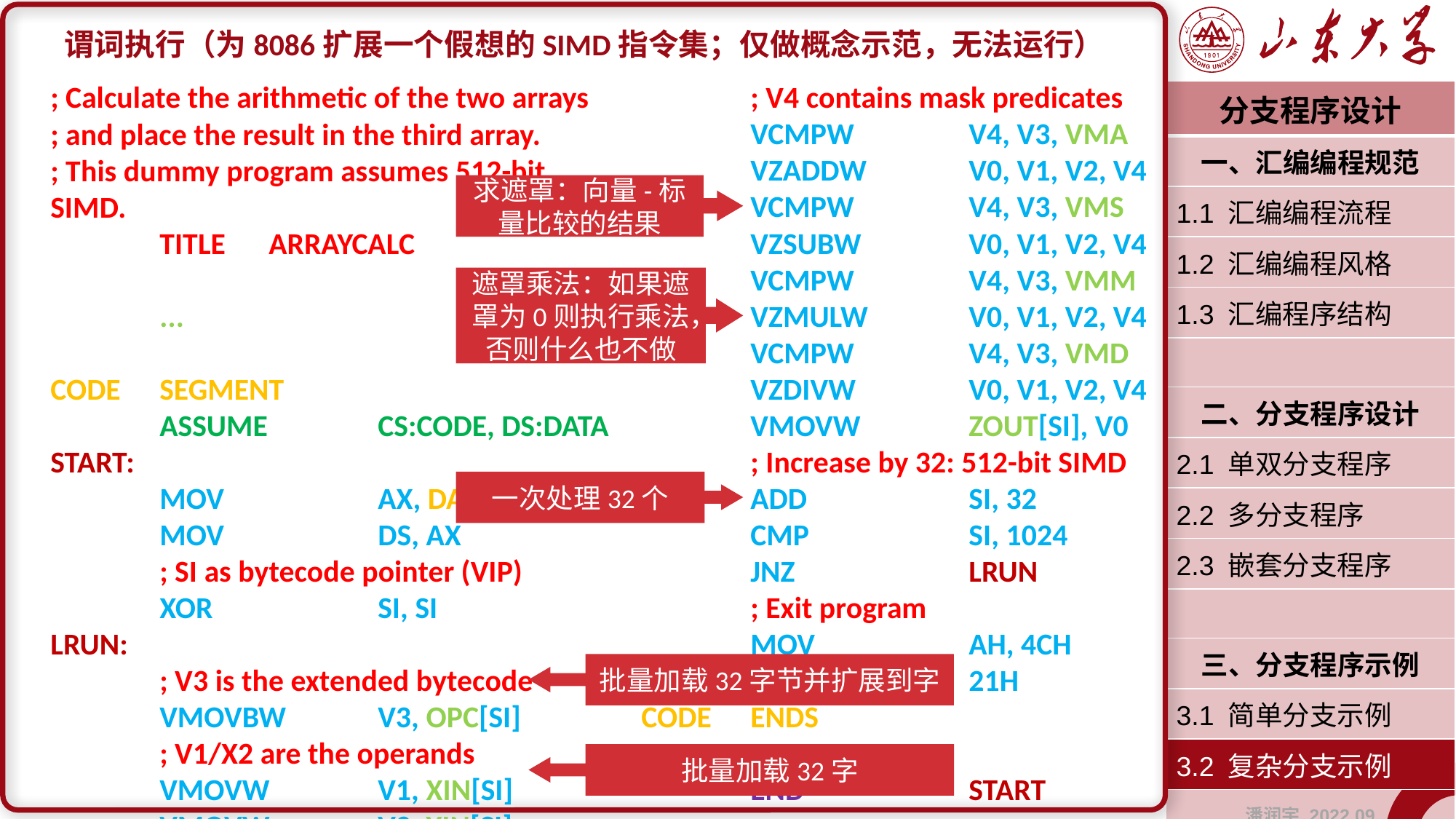

谓词执行（为8086扩展一个假想的SIMD指令集；仅做概念示范，无法运行）
; Calculate the arithmetic of the two arrays
; and place the result in the third array.
; This dummy program assumes 512-bit SIMD.
	TITLE	ARRAYCALC

	...

CODE	SEGMENT
	ASSUME		CS:CODE, DS:DATA
START:
	MOV		AX, DATA
	MOV		DS, AX
	; SI as bytecode pointer (VIP)
	XOR		SI, SI
LRUN:
	; V3 is the extended bytecode
	VMOVBW	V3, OPC[SI]
	; V1/X2 are the operands
	VMOVW	V1, XIN[SI]
	VMOVW	V2, YIN[SI]
	; V4 contains mask predicates
	VCMPW		V4, V3, VMA
	VZADDW	V0, V1, V2, V4
	VCMPW		V4, V3, VMS
	VZSUBW	V0, V1, V2, V4
	VCMPW		V4, V3, VMM
	VZMULW	V0, V1, V2, V4
	VCMPW		V4, V3, VMD
	VZDIVW		V0, V1, V2, V4
	VMOVW	ZOUT[SI], V0
	; Increase by 32: 512-bit SIMD
	ADD		SI, 32
	CMP		SI, 1024
	JNZ		LRUN
	; Exit program
	MOV     		AH, 4CH
	INT		21H
CODE	ENDS

	END		START
| 分支程序设计 |
| --- |
| 一、汇编编程规范 |
| 1.1 汇编编程流程 |
| 1.2 汇编编程风格 |
| 1.3 汇编程序结构 |
|  |
| 二、分支程序设计 |
| 2.1 单双分支程序 |
| 2.2 多分支程序 |
| 2.3 嵌套分支程序 |
|  |
| 三、分支程序示例 |
| 3.1 简单分支示例 |
| 3.2 复杂分支示例 |
| 潘润宇 2022.09 |
求遮罩：向量-标量比较的结果
遮罩乘法：如果遮罩为0则执行乘法，否则什么也不做
一次处理32个
批量加载32字节并扩展到字
批量加载32字